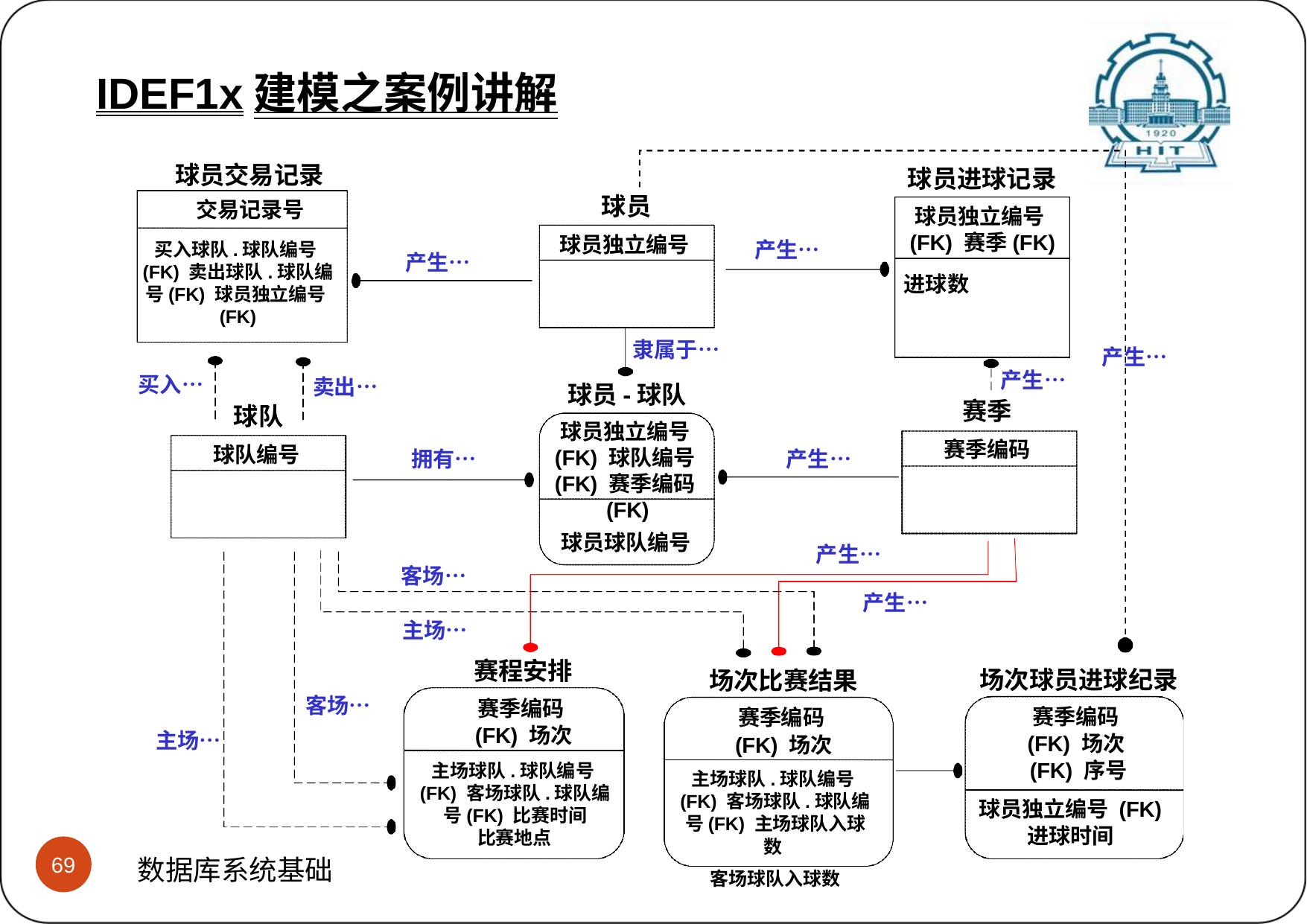

IDEF1x建模之案例讲解

球员交易记录
交易记录号
球员进球记录
球员独立编号(FK) 赛季(FK)
进球数
球员
球员独立编号
产生…
买入球队.球队编号(FK) 卖出球队.球队编号(FK) 球员独立编号(FK)
产生…
隶属于…
球员-球队
球员独立编号(FK) 球队编号(FK) 赛季编码(FK)
球员球队编号
产生…
产生…
赛季
赛季编码
买入…
卖出…
球队
球队编号
拥有…
产生…
产生…
客场…
产生…
主场…
赛程安排
赛季编码(FK) 场次
主场球队.球队编号(FK) 客场球队.球队编号(FK) 比赛时间
比赛地点
场次球员进球纪录
赛季编码(FK) 场次(FK) 序号
球员独立编号 (FK)
进球时间
场次比赛结果
赛季编码(FK) 场次
主场球队.球队编号(FK) 客场球队.球队编号(FK) 主场球队入球数
客场球队入球数
客场…
主场…